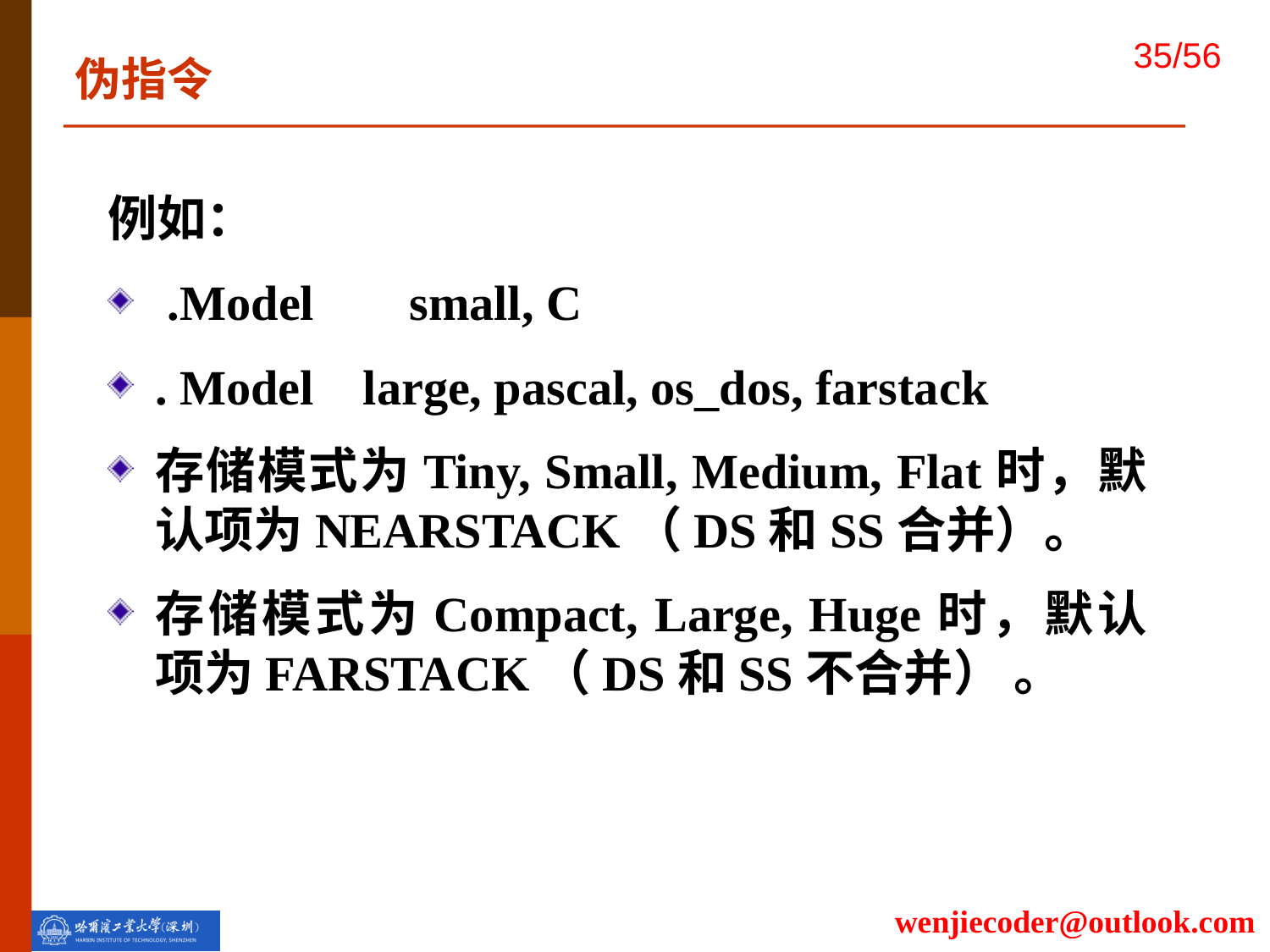

伪指令
例如：
 .Model	small, C
. Model    large, pascal, os_dos, farstack
存储模式为Tiny, Small, Medium, Flat时，默认项为NEARSTACK（DS和SS合并）。
存储模式为Compact, Large, Huge时，默认项为FARSTACK（DS和SS不合并） 。